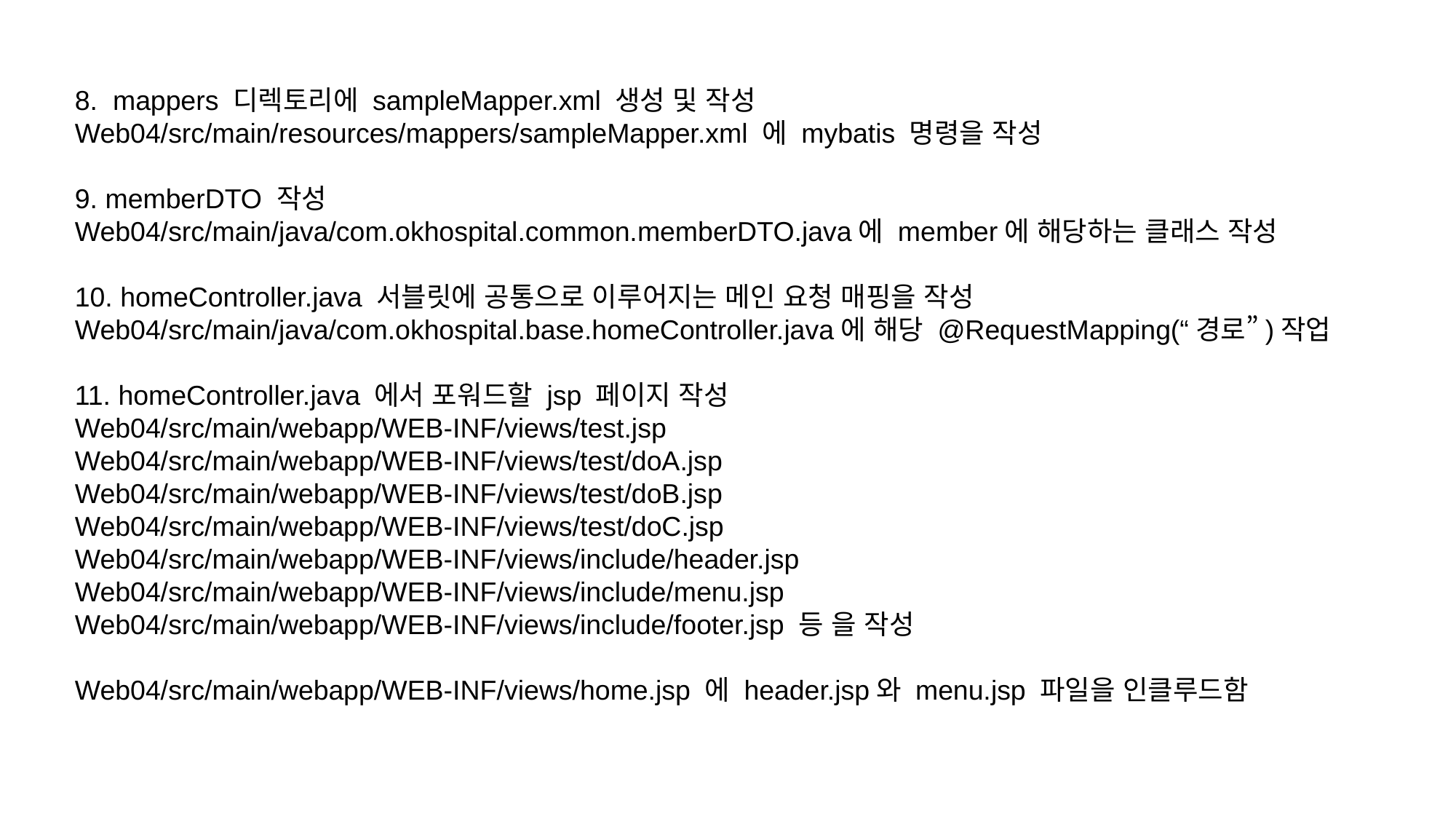

8.  mappers 디렉토리에 sampleMapper.xml 생성 및 작성
Web04/src/main/resources/mappers/sampleMapper.xml 에 mybatis 명령을 작성

9. memberDTO 작성
Web04/src/main/java/com.okhospital.common.memberDTO.java에 member에 해당하는 클래스 작성

10. homeController.java 서블릿에 공통으로 이루어지는 메인 요청 매핑을 작성
Web04/src/main/java/com.okhospital.base.homeController.java에 해당 @RequestMapping(“경로”)작업

11. homeController.java 에서 포워드할 jsp 페이지 작성
Web04/src/main/webapp/WEB-INF/views/test.jsp
Web04/src/main/webapp/WEB-INF/views/test/doA.jsp
Web04/src/main/webapp/WEB-INF/views/test/doB.jsp
Web04/src/main/webapp/WEB-INF/views/test/doC.jsp
Web04/src/main/webapp/WEB-INF/views/include/header.jsp
Web04/src/main/webapp/WEB-INF/views/include/menu.jsp
Web04/src/main/webapp/WEB-INF/views/include/footer.jsp 등 을 작성

Web04/src/main/webapp/WEB-INF/views/home.jsp 에 header.jsp와 menu.jsp 파일을 인클루드함